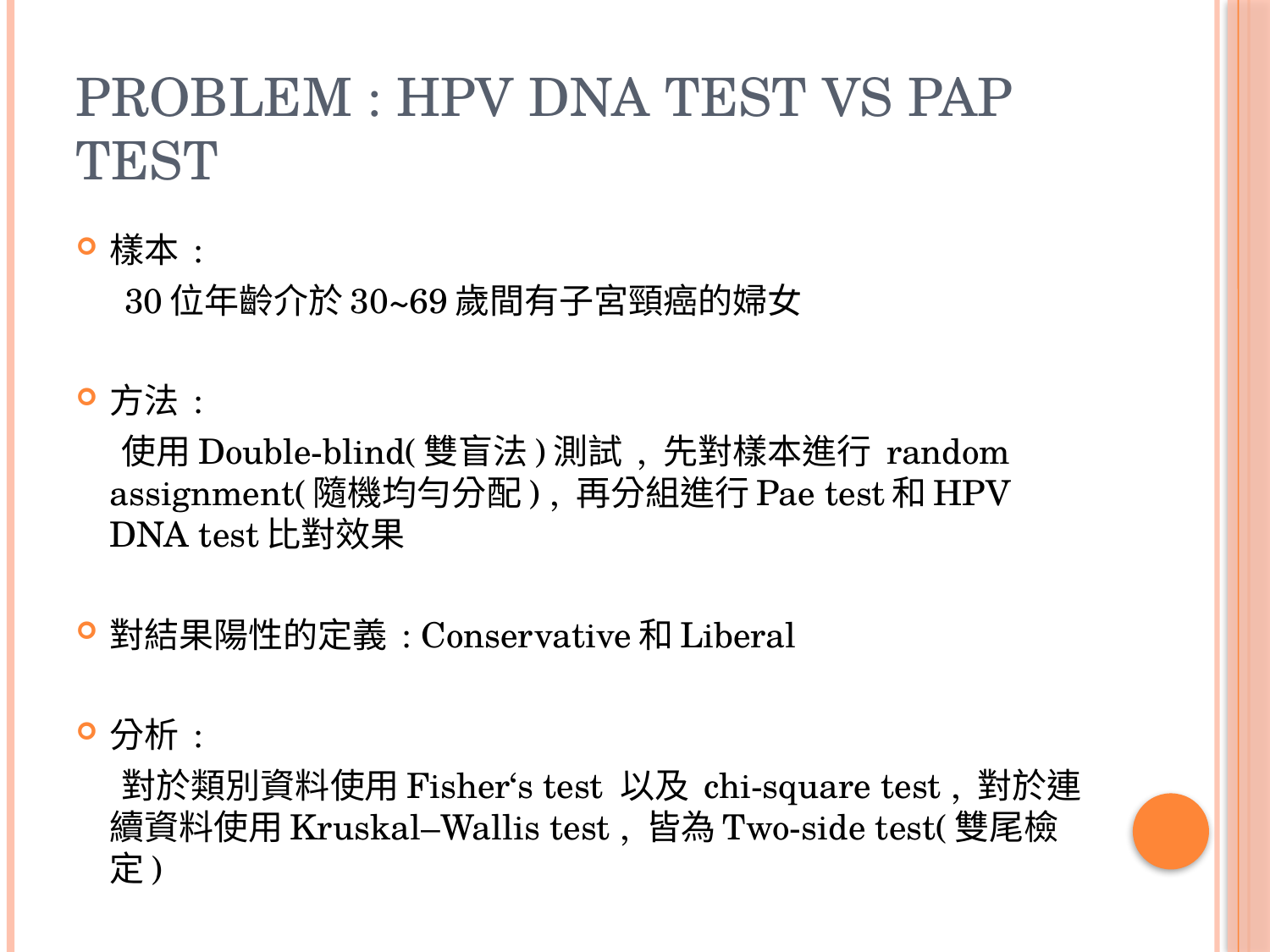

# Problem : HPV DNA test vs Pap test
樣本 :
     30位年齡介於30~69歲間有子宮頸癌的婦女

方法 :
     使用Double-blind(雙盲法)測試 , 先對樣本進行 random assignment(隨機均勻分配) , 再分組進行Pae test和HPV DNA test比對效果

對結果陽性的定義 : Conservative和Liberal

分析 :
     對於類別資料使用Fisher‘s test 以及 chi-square test , 對於連續資料使用Kruskal–Wallis test , 皆為Two-side test(雙尾檢定)